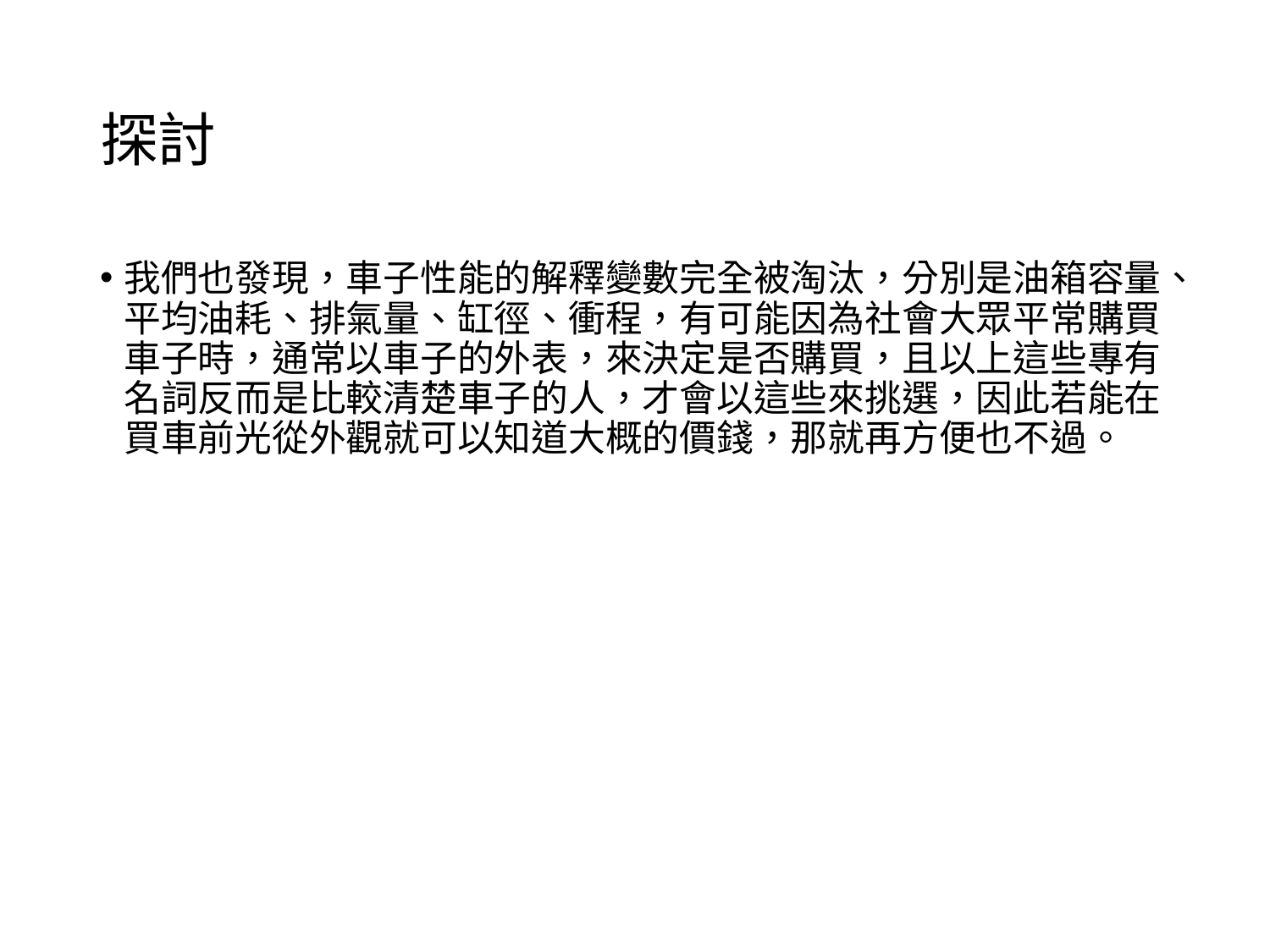

# 探討
我們也發現，車子性能的解釋變數完全被淘汰，分別是油箱容量、平均油耗、排氣量、缸徑、衝程，有可能因為社會大眾平常購買車子時，通常以車子的外表，來決定是否購買，且以上這些專有名詞反而是比較清楚車子的人，才會以這些來挑選，因此若能在買車前光從外觀就可以知道大概的價錢，那就再方便也不過。